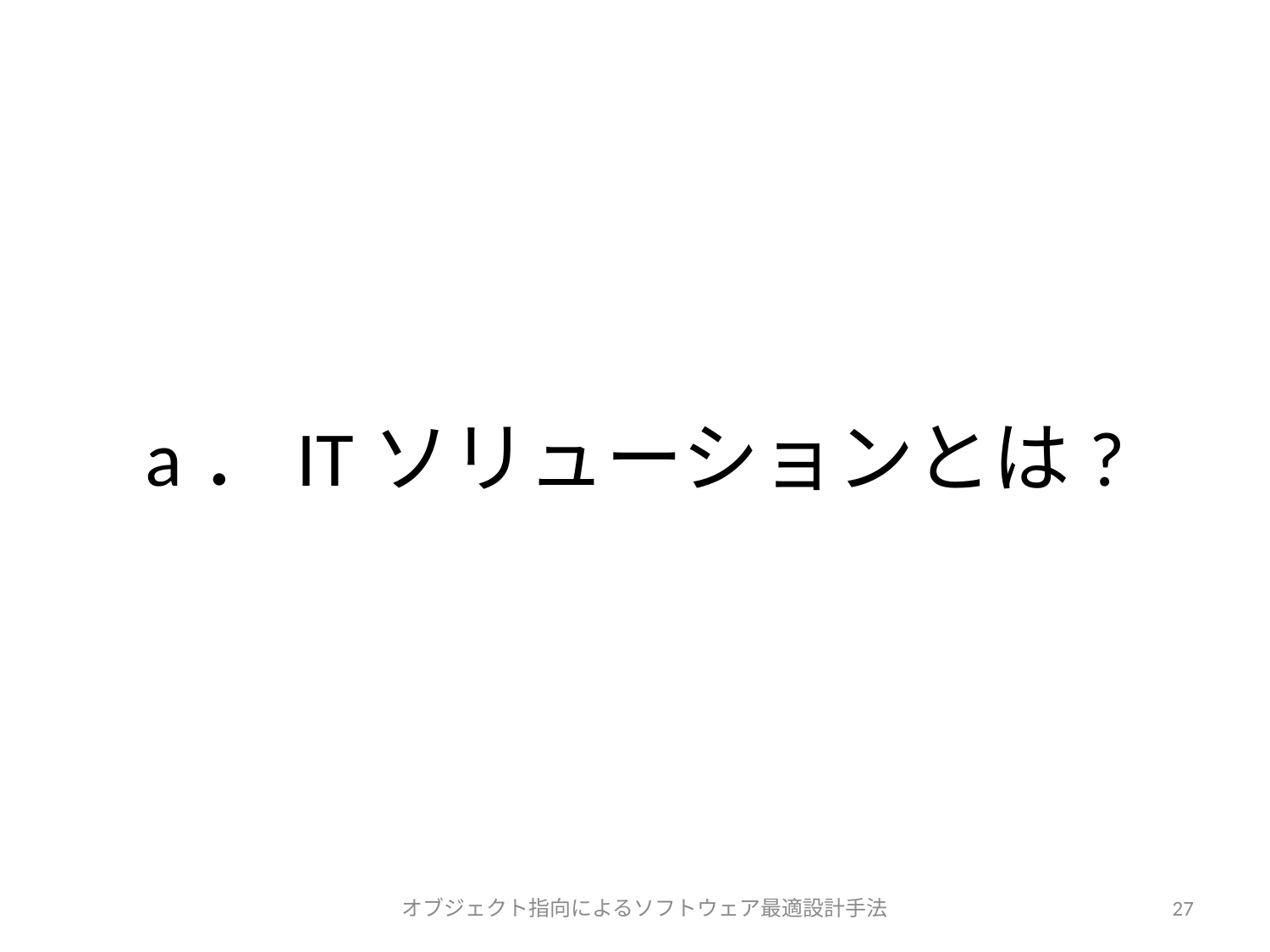

# a．ITソリューションとは?
オブジェクト指向によるソフトウェア最適設計手法
27